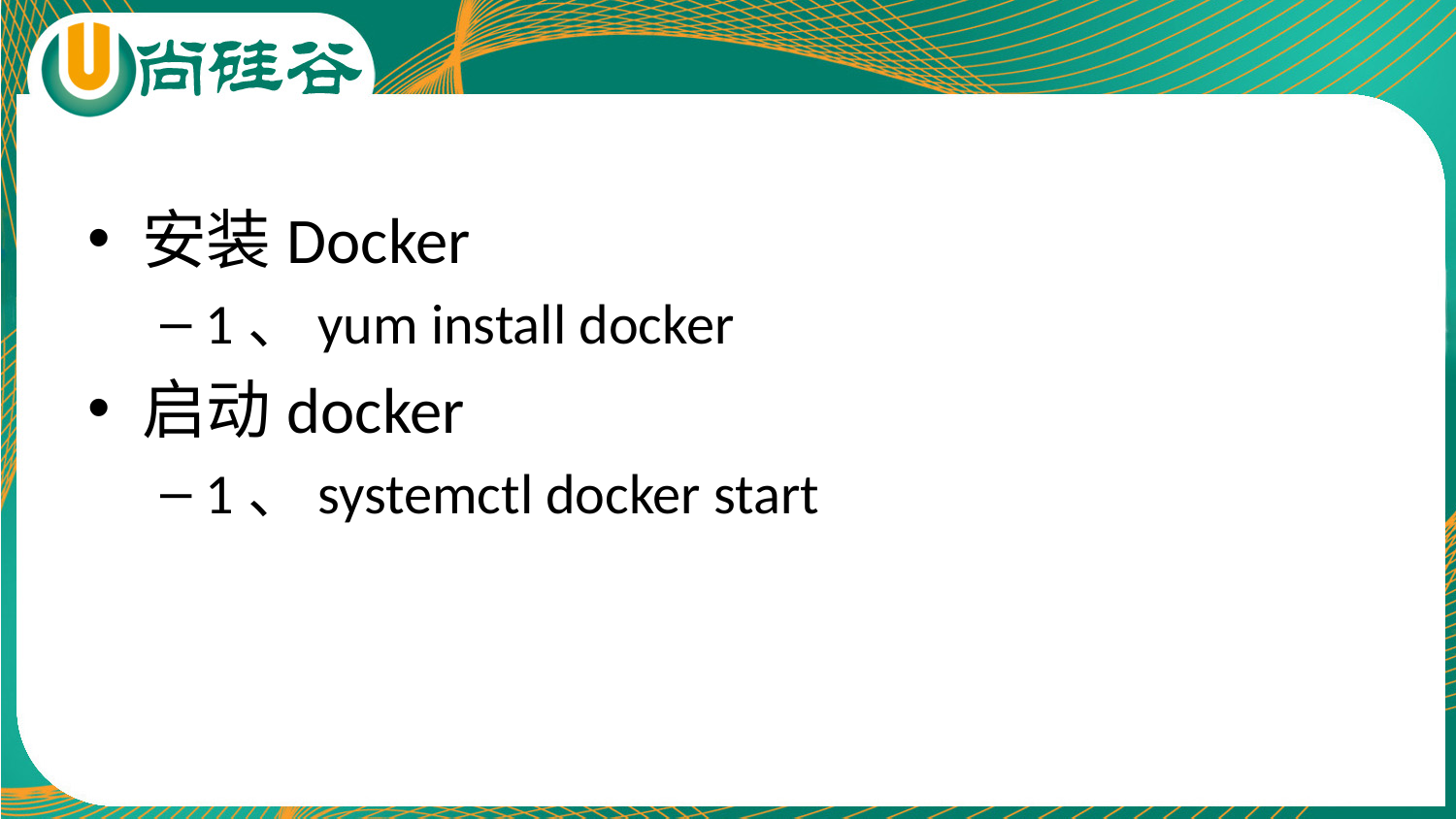

安装Docker
1、yum install docker
启动docker
1、systemctl docker start